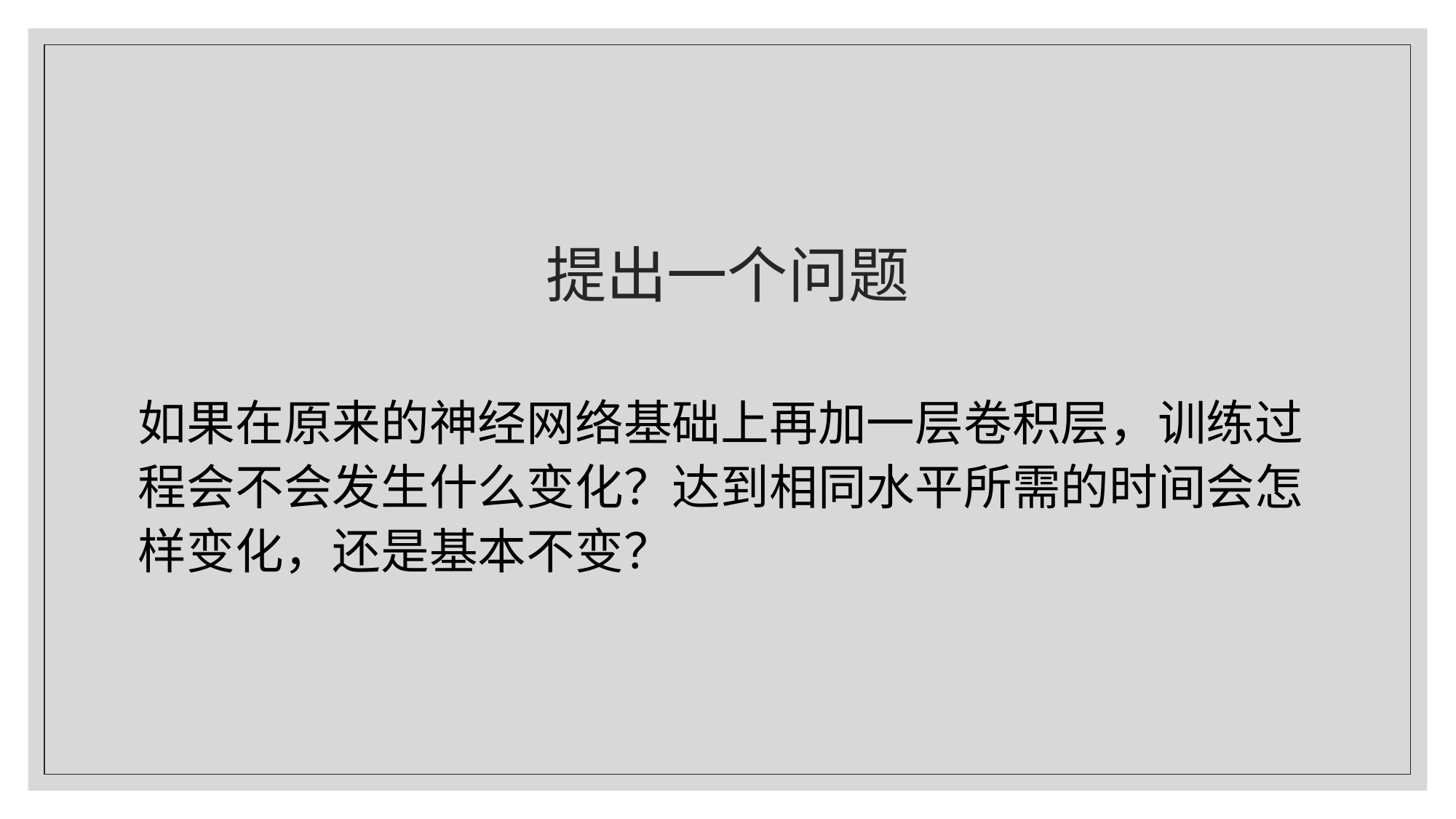

# 提出一个问题
如果在原来的神经网络基础上再加一层卷积层，训练过程会不会发生什么变化？达到相同水平所需的时间会怎样变化，还是基本不变？